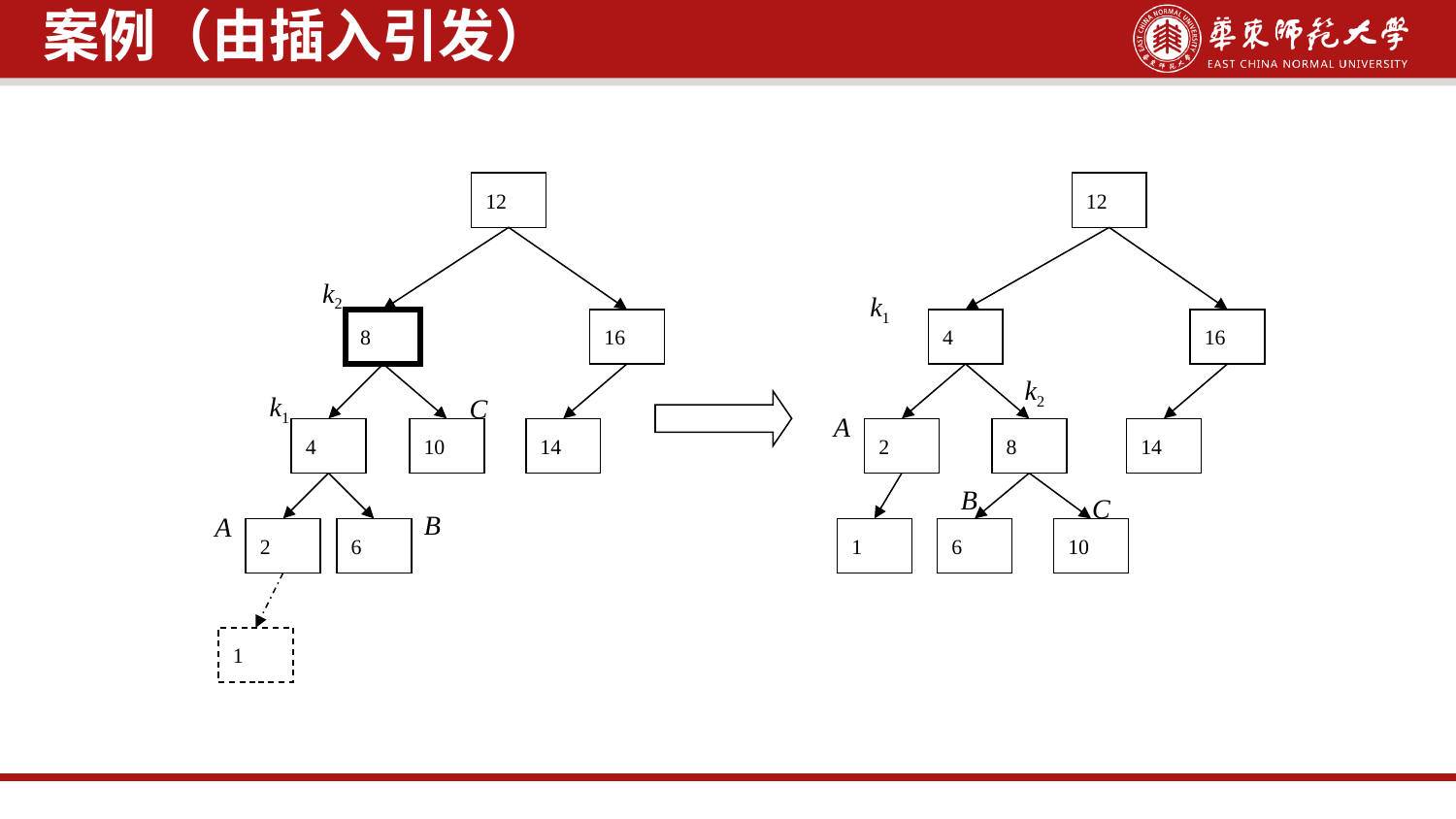

案例（由插入引发）
12
12
k2
k1
8
16
4
16
k2
k1
C

A
4
10
14
2
8
14
B
C
B
A
2
6
1
6
10
1